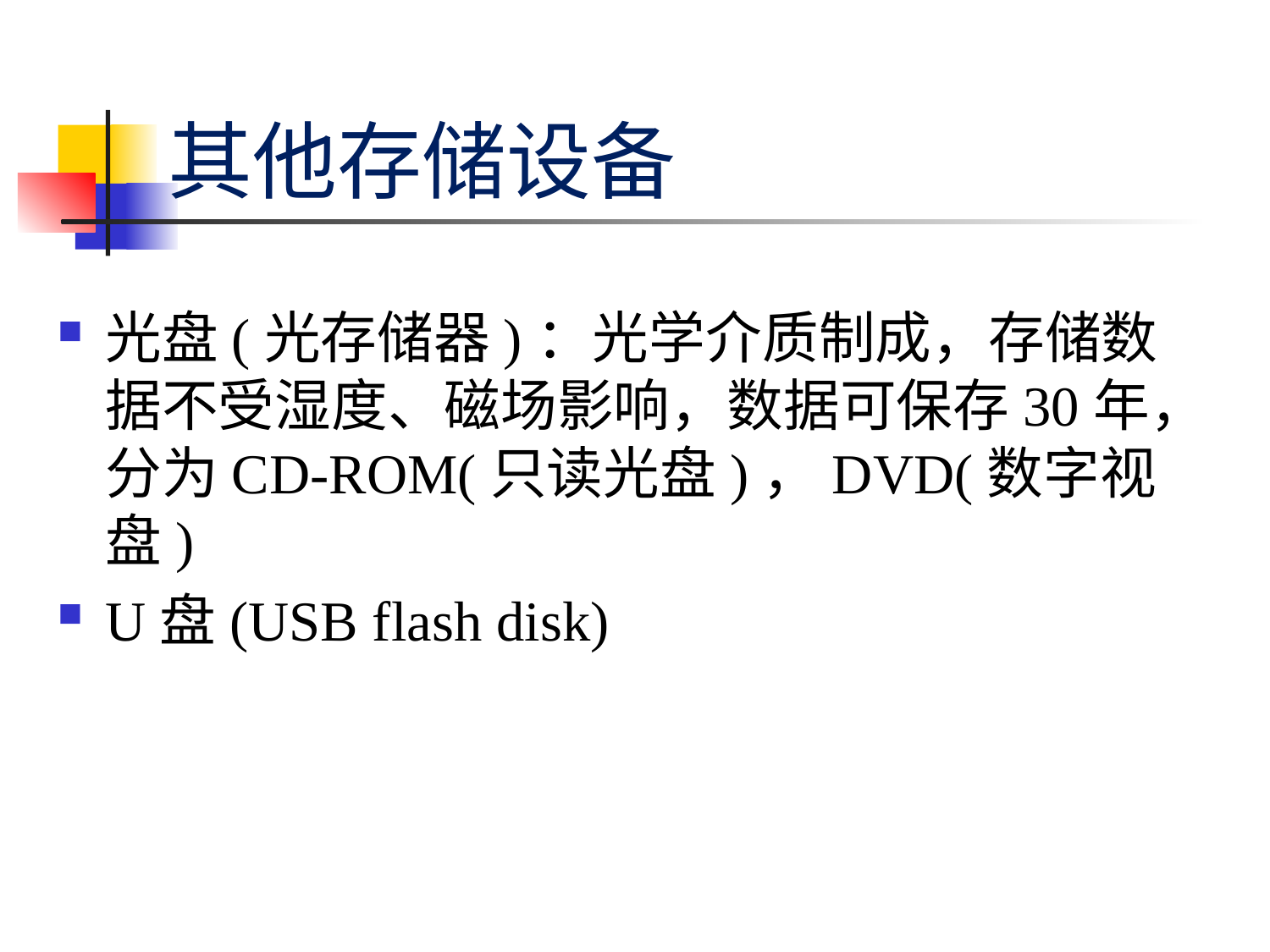

# 其他存储设备
光盘(光存储器)：光学介质制成，存储数据不受湿度、磁场影响，数据可保存30年，分为CD-ROM(只读光盘)，DVD(数字视盘)
U盘(USB flash disk)